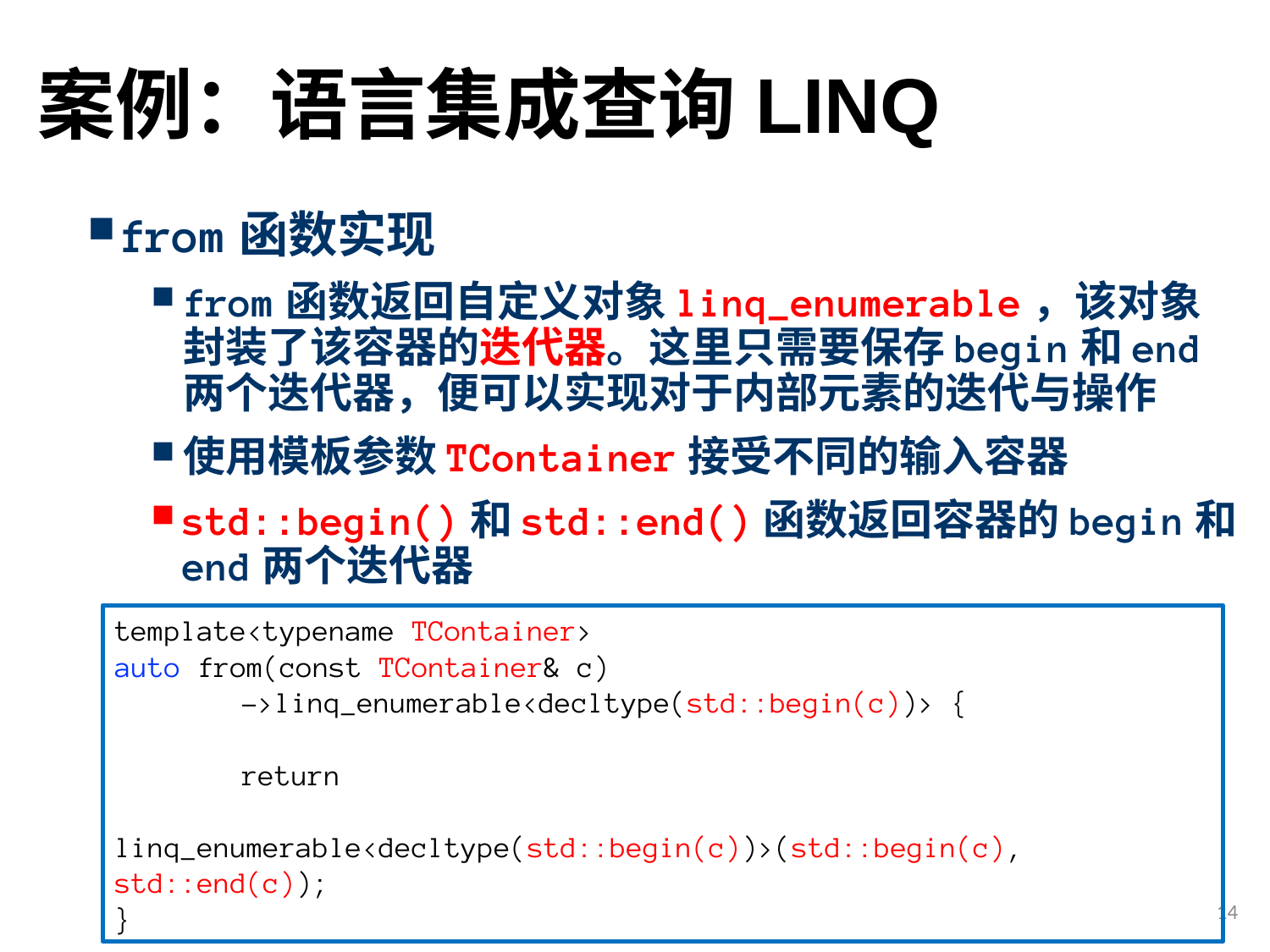

# 案例：语言集成查询LINQ
from函数实现
from函数返回自定义对象linq_enumerable，该对象封装了该容器的迭代器。这里只需要保存begin和end两个迭代器，便可以实现对于内部元素的迭代与操作
使用模板参数TContainer接受不同的输入容器
std::begin()和std::end()函数返回容器的begin和end两个迭代器

template<typename TContainer>
auto from(const TContainer& c)
	->linq_enumerable<decltype(std::begin(c))> {

	return
		linq_enumerable<decltype(std::begin(c))>(std::begin(c), std::end(c));
}
14